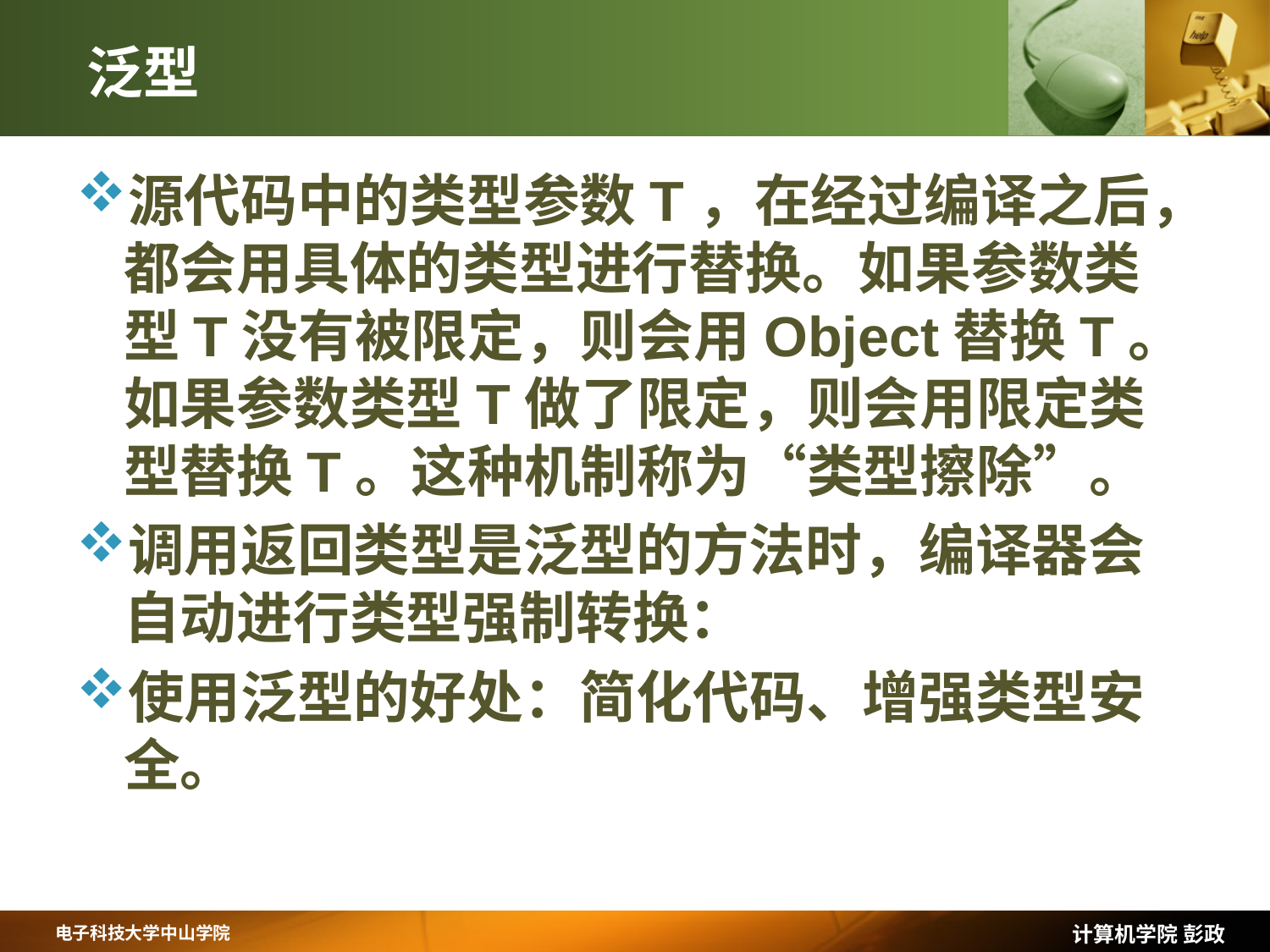

# 泛型
源代码中的类型参数T，在经过编译之后，都会用具体的类型进行替换。如果参数类型T没有被限定，则会用Object替换T。如果参数类型T做了限定，则会用限定类型替换T。这种机制称为“类型擦除”。
调用返回类型是泛型的方法时，编译器会自动进行类型强制转换：
使用泛型的好处：简化代码、增强类型安全。
计算机学院 彭政
电子科技大学中山学院